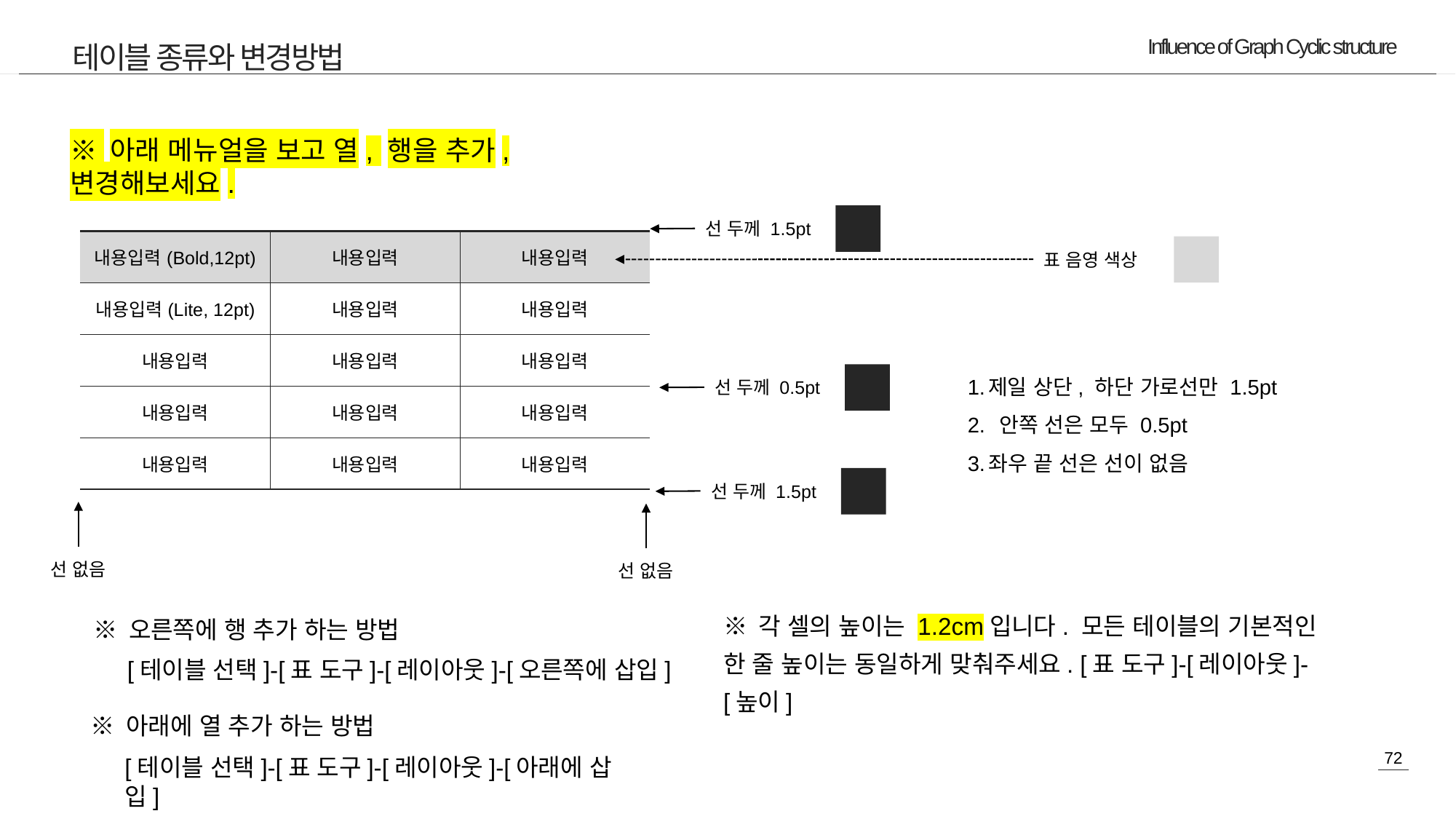

테이블 종류와 변경방법
※ 아래 메뉴얼을 보고 열, 행을 추가, 변경해보세요.

선 두께 1.5pt
| 내용입력(Bold,12pt) | 내용입력 | 내용입력 |
| --- | --- | --- |
| 내용입력(Lite, 12pt) | 내용입력 | 내용입력 |
| 내용입력 | 내용입력 | 내용입력 |
| 내용입력 | 내용입력 | 내용입력 |
| 내용입력 | 내용입력 | 내용입력 |

표 음영 색상
제일 상단, 하단 가로선만 1.5pt
 안쪽 선은 모두 0.5pt
좌우 끝 선은 선이 없음

선 두께 0.5pt

선 두께 1.5pt
선 없음
선 없음
※ 각 셀의 높이는 1.2cm입니다. 모든 테이블의 기본적인 한 줄 높이는 동일하게 맞춰주세요. [표 도구]-[레이아웃]-[높이]
※ 오른쪽에 행 추가 하는 방법
[테이블 선택]-[표 도구]-[레이아웃]-[오른쪽에 삽입]
※ 아래에 열 추가 하는 방법
[테이블 선택]-[표 도구]-[레이아웃]-[아래에 삽입]